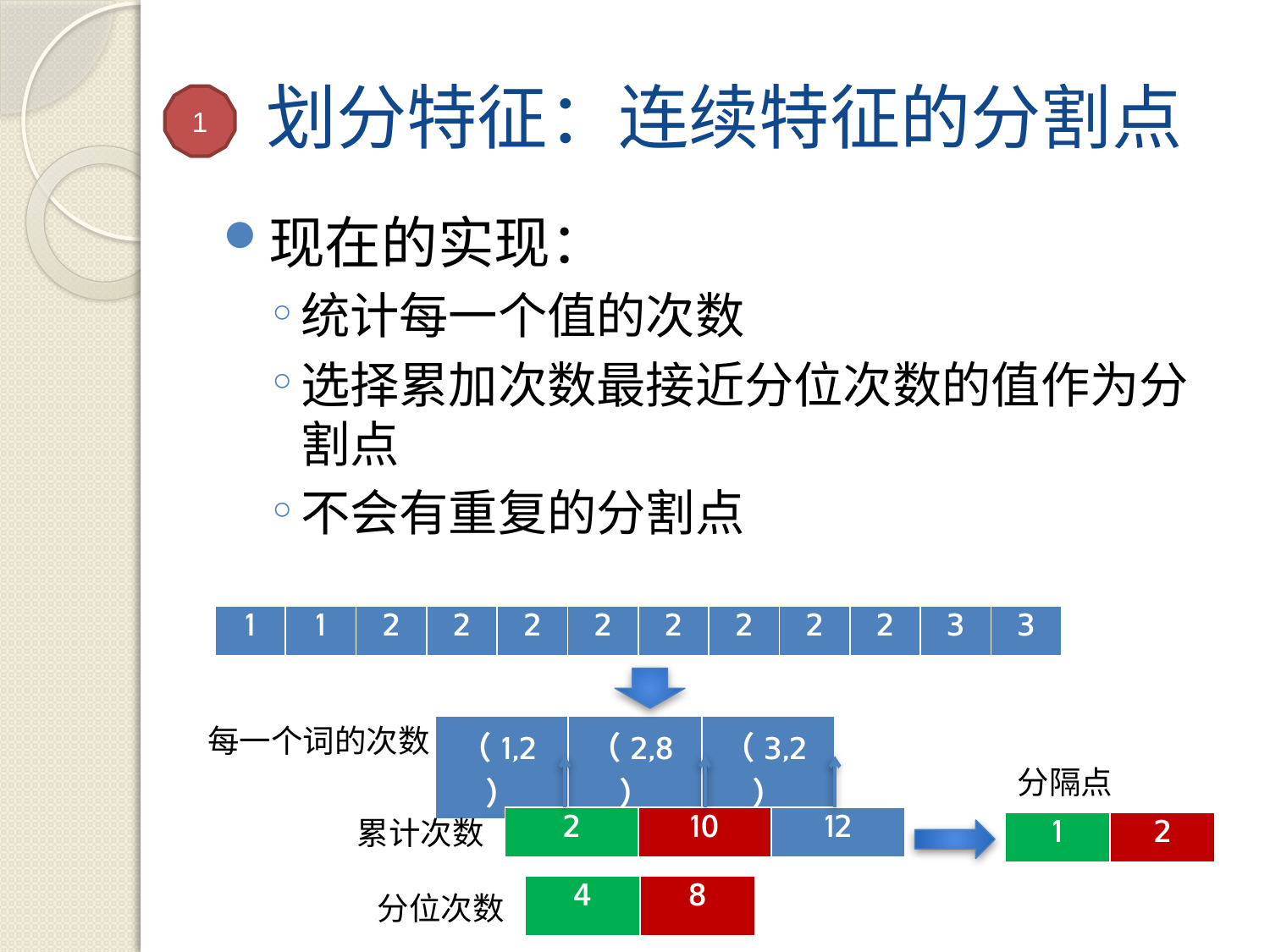

# 划分特征：连续特征的分割点
1
现在的实现：
统计每一个值的次数
选择累加次数最接近分位次数的值作为分割点
不会有重复的分割点

| 1 | 1 | 2 | 2 | 2 | 2 | 2 | 2 | 2 | 2 | 3 | 3 |
| --- | --- | --- | --- | --- | --- | --- | --- | --- | --- | --- | --- |

每一个词的次数
| （1,2） | （2,8） | （3,2） |
| --- | --- | --- |
分隔点
| 2 | 10 | 12 |
| --- | --- | --- |
累计次数
| 1 | 2 |
| --- | --- |

| 4 | 8 |
| --- | --- |
分位次数